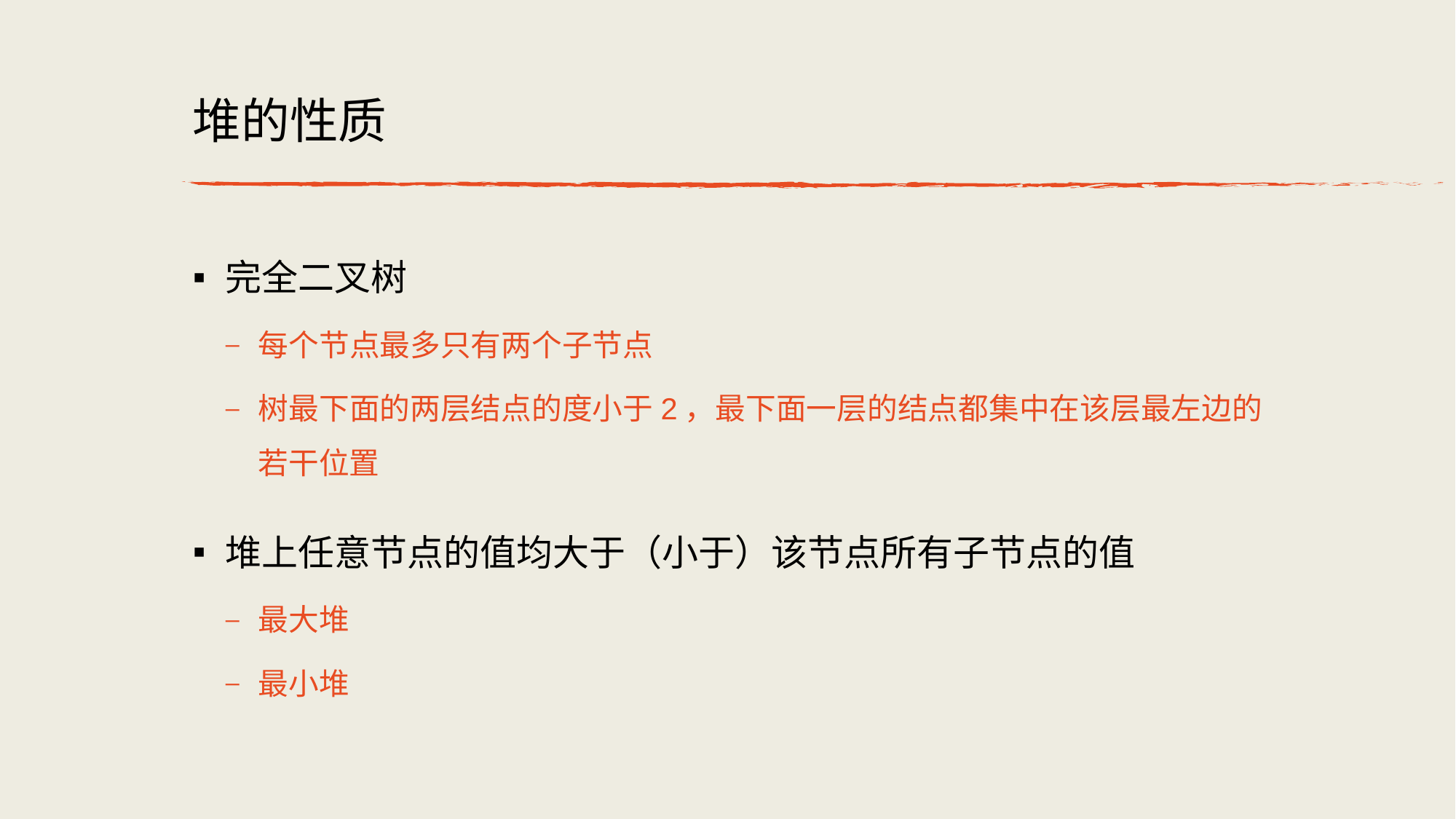

# 堆的性质
完全⼆叉树
每个节点最多只有两个⼦节点
树最下⾯的两层结点的度⼩于2，最下⾯⼀层的结点都集中在该层最左边的若干位置
堆上任意节点的值均⼤于（⼩于）该节点所有⼦节点的值
最大堆
最小堆